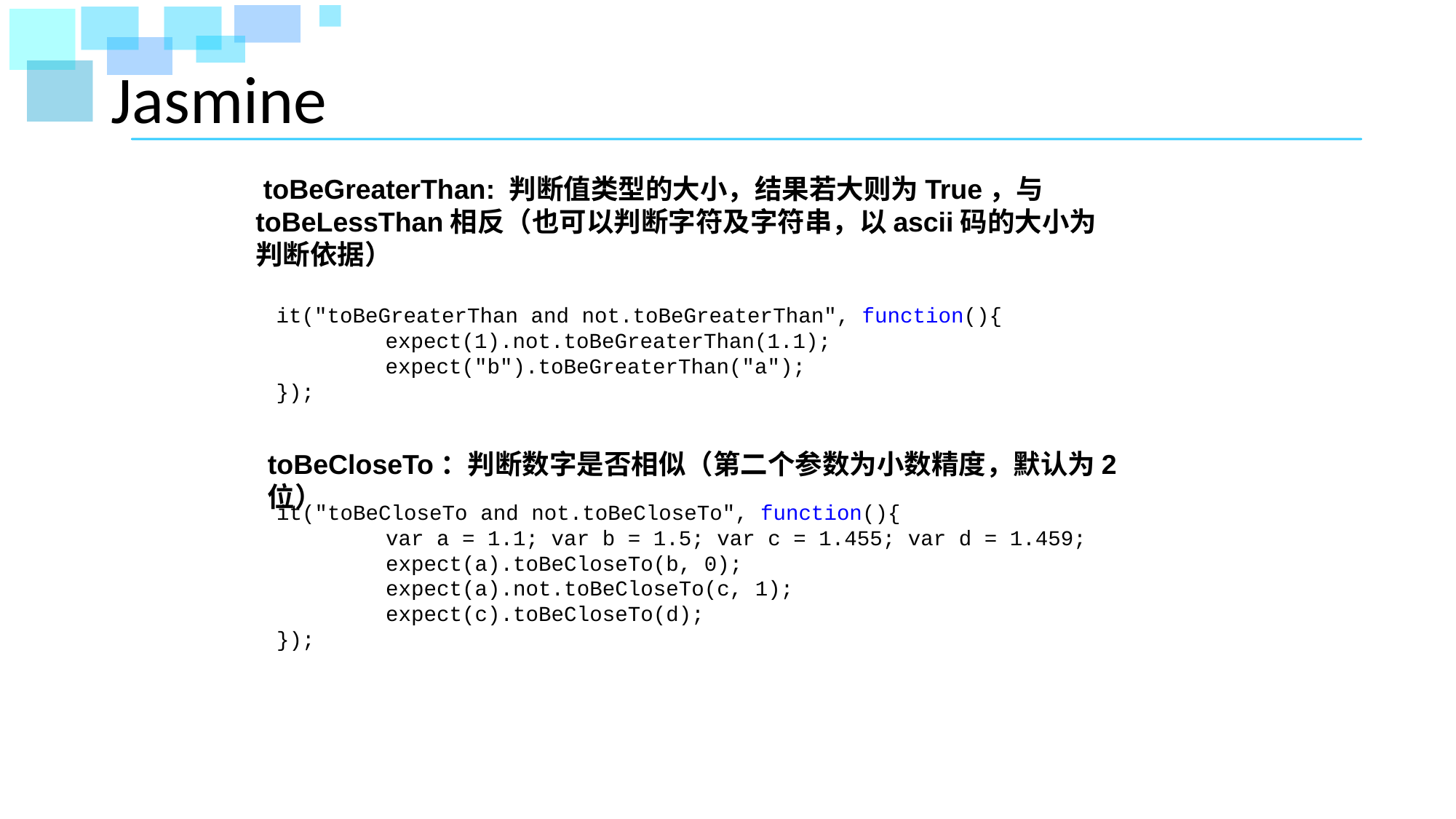

# Jasmine
 toBeGreaterThan: 判断值类型的大小，结果若大则为True，与toBeLessThan相反（也可以判断字符及字符串，以ascii码的大小为判断依据）
it("toBeGreaterThan and not.toBeGreaterThan", function(){
	expect(1).not.toBeGreaterThan(1.1);
	expect("b").toBeGreaterThan("a");
});
toBeCloseTo：判断数字是否相似（第二个参数为小数精度，默认为2位）
it("toBeCloseTo and not.toBeCloseTo", function(){
	var a = 1.1; var b = 1.5; var c = 1.455; var d = 1.459;
	expect(a).toBeCloseTo(b, 0);
	expect(a).not.toBeCloseTo(c, 1);
	expect(c).toBeCloseTo(d);
});